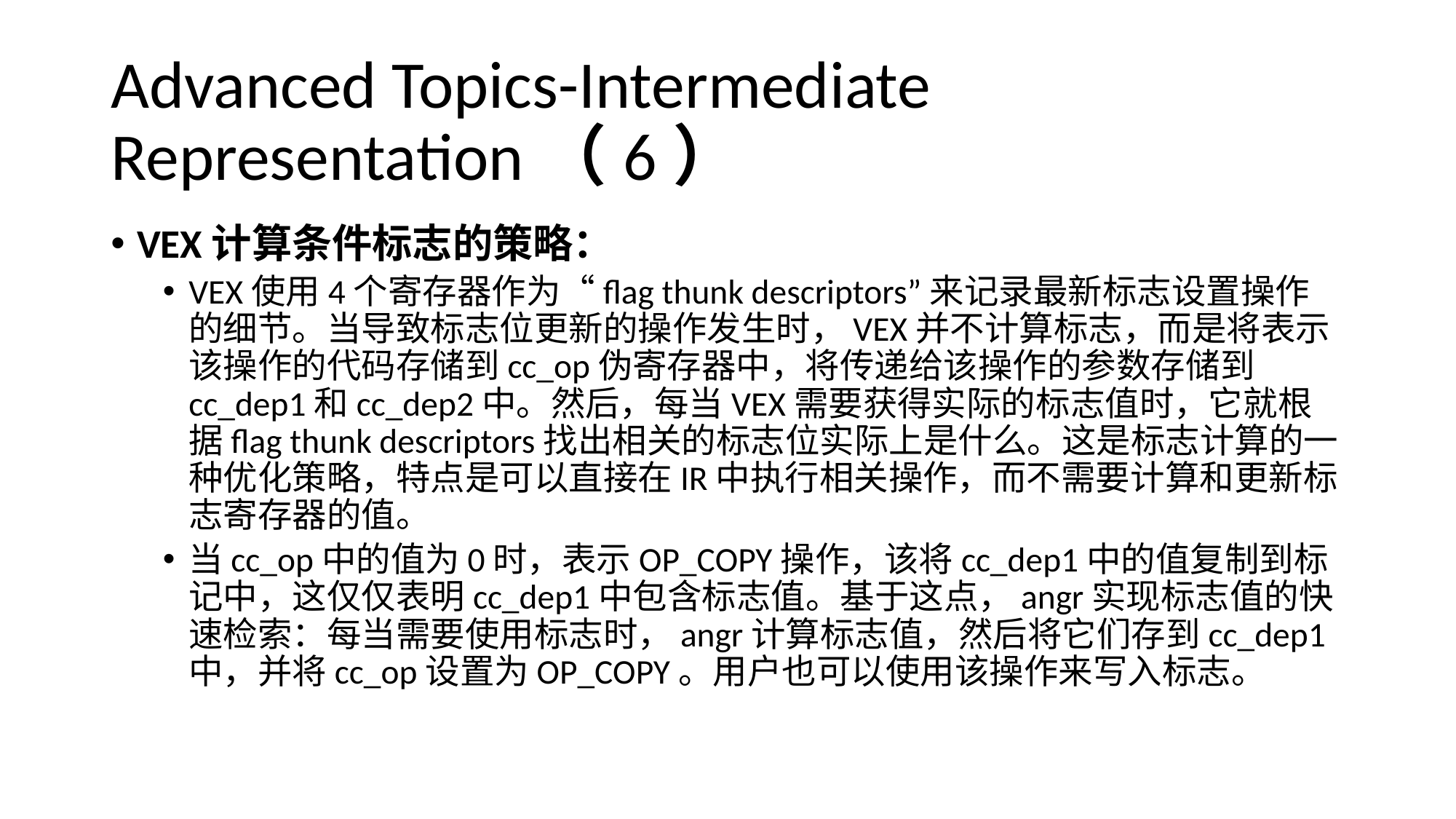

# Advanced Topics-Intermediate Representation（6）
VEX计算条件标志的策略：
VEX使用4个寄存器作为“flag thunk descriptors”来记录最新标志设置操作的细节。当导致标志位更新的操作发生时，VEX并不计算标志，而是将表示该操作的代码存储到cc_op伪寄存器中，将传递给该操作的参数存储到cc_dep1和cc_dep2中。然后，每当VEX需要获得实际的标志值时，它就根据flag thunk descriptors找出相关的标志位实际上是什么。这是标志计算的一种优化策略，特点是可以直接在IR中执行相关操作，而不需要计算和更新标志寄存器的值。
当cc_op中的值为0时，表示OP_COPY操作，该将cc_dep1中的值复制到标记中，这仅仅表明cc_dep1中包含标志值。基于这点，angr实现标志值的快速检索：每当需要使用标志时，angr计算标志值，然后将它们存到cc_dep1中，并将cc_op设置为OP_COPY。用户也可以使用该操作来写入标志。